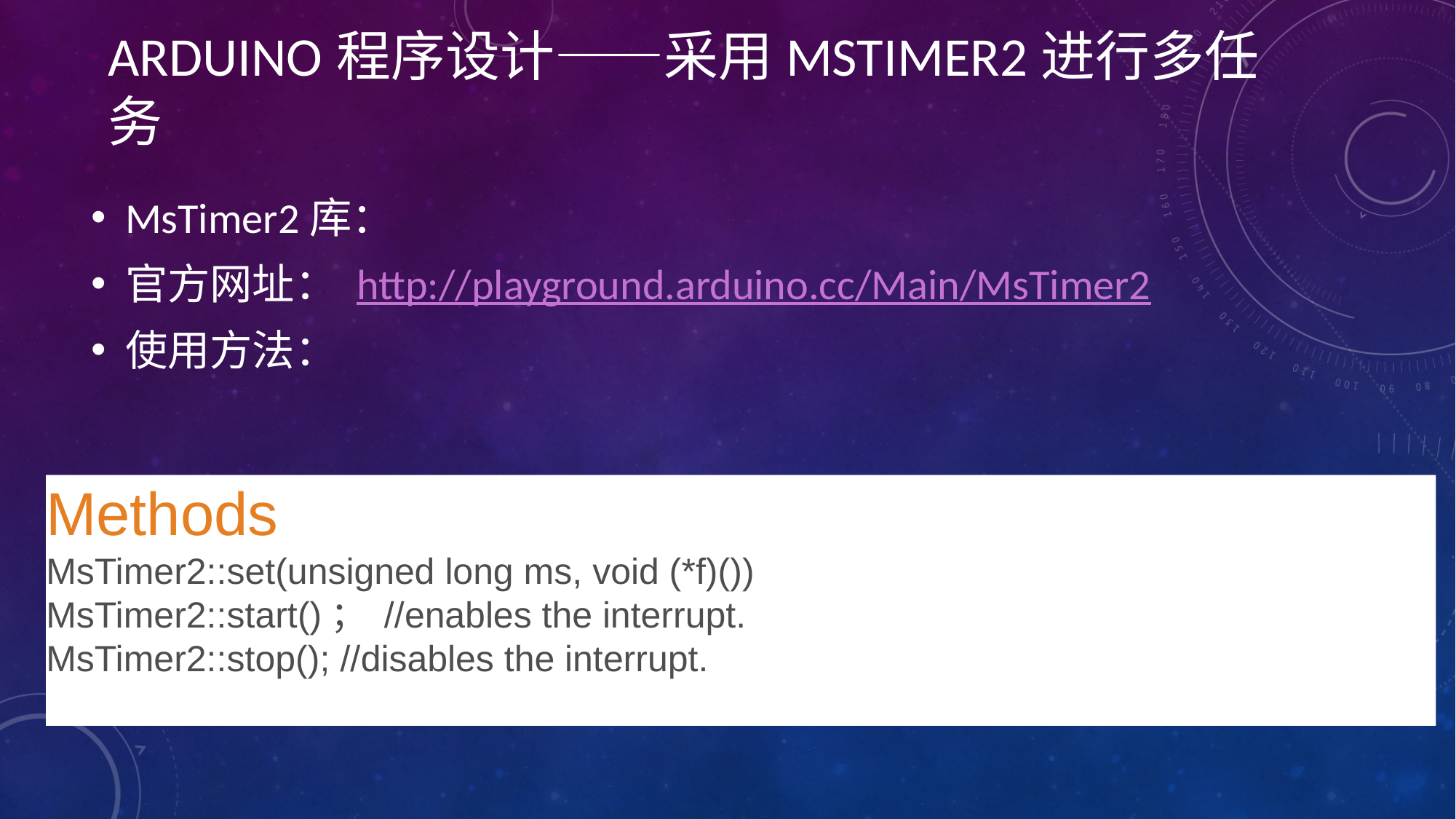

# Arduino程序设计——采用MsTimer2进行多任务

MsTimer2库：
官方网址： http://playground.arduino.cc/Main/MsTimer2
使用方法：

Methods
MsTimer2::set(unsigned long ms, void (*f)())
MsTimer2::start()； //enables the interrupt.
MsTimer2::stop(); //disables the interrupt.